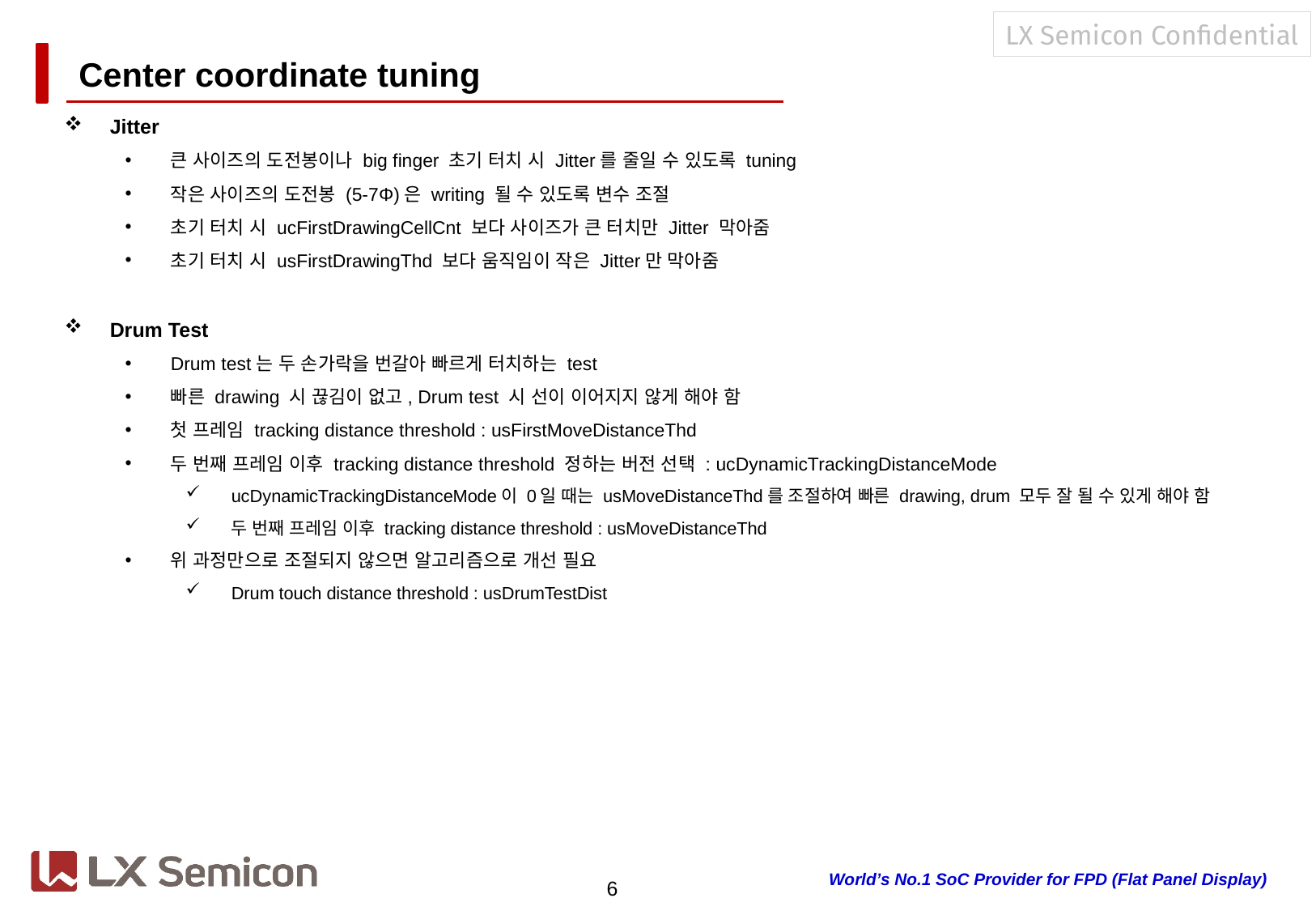

# Center coordinate tuning
Jitter
큰 사이즈의 도전봉이나 big finger 초기 터치 시 Jitter를 줄일 수 있도록 tuning
작은 사이즈의 도전봉 (5-7Φ)은 writing 될 수 있도록 변수 조절
초기 터치 시 ucFirstDrawingCellCnt 보다 사이즈가 큰 터치만 Jitter 막아줌
초기 터치 시 usFirstDrawingThd 보다 움직임이 작은 Jitter만 막아줌

Drum Test
Drum test는 두 손가락을 번갈아 빠르게 터치하는 test
빠른 drawing 시 끊김이 없고, Drum test 시 선이 이어지지 않게 해야 함
첫 프레임 tracking distance threshold : usFirstMoveDistanceThd
두 번째 프레임 이후 tracking distance threshold 정하는 버전 선택 : ucDynamicTrackingDistanceMode
ucDynamicTrackingDistanceMode이 0일 때는 usMoveDistanceThd를 조절하여 빠른 drawing, drum 모두 잘 될 수 있게 해야 함
두 번째 프레임 이후 tracking distance threshold : usMoveDistanceThd
위 과정만으로 조절되지 않으면 알고리즘으로 개선 필요
Drum touch distance threshold : usDrumTestDist